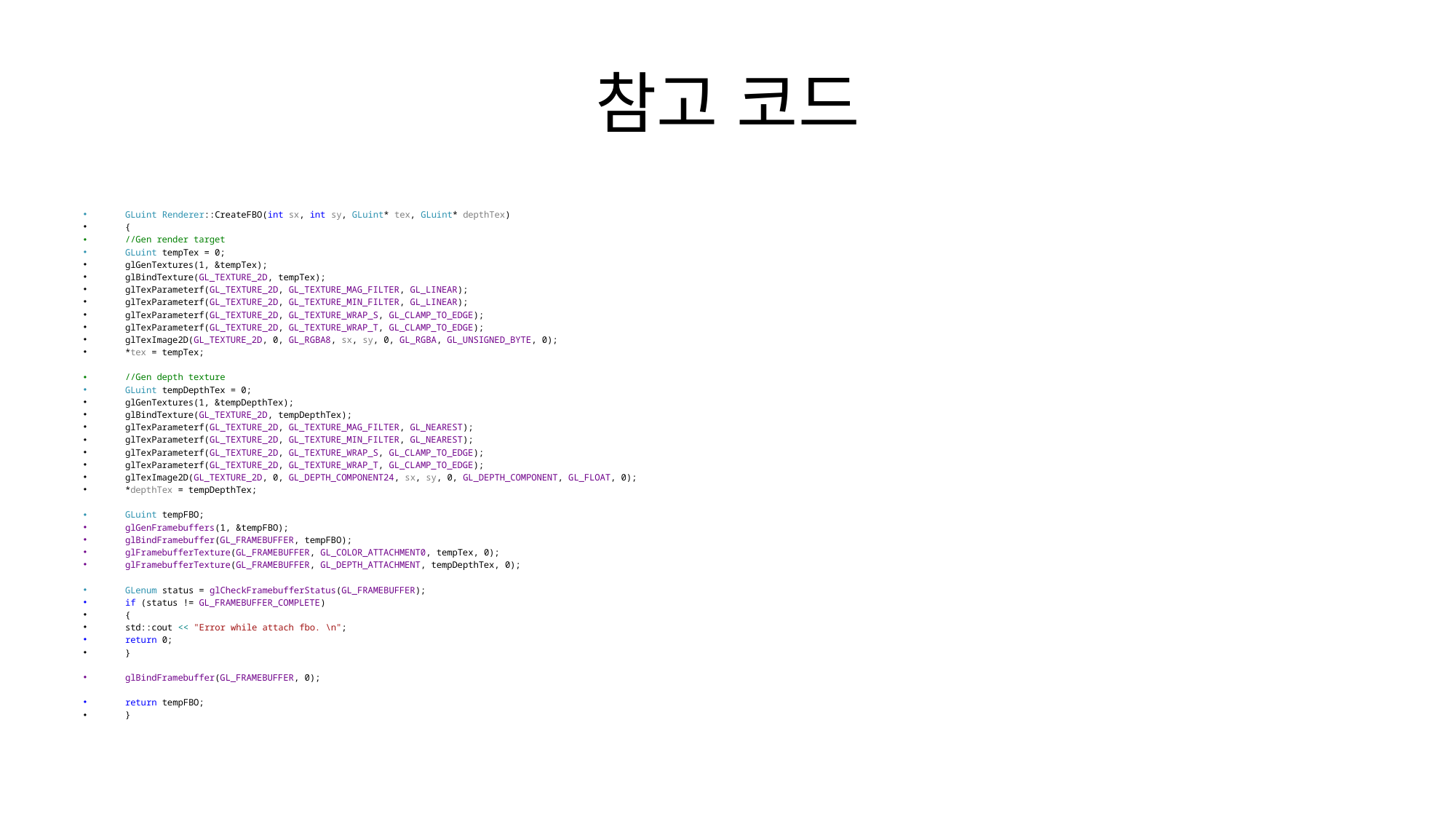

# 참고 코드

GLuint Renderer::CreateFBO(int sx, int sy, GLuint* tex, GLuint* depthTex)
{
//Gen render target
GLuint tempTex = 0;
glGenTextures(1, &tempTex);
glBindTexture(GL_TEXTURE_2D, tempTex);
glTexParameterf(GL_TEXTURE_2D, GL_TEXTURE_MAG_FILTER, GL_LINEAR);
glTexParameterf(GL_TEXTURE_2D, GL_TEXTURE_MIN_FILTER, GL_LINEAR);
glTexParameterf(GL_TEXTURE_2D, GL_TEXTURE_WRAP_S, GL_CLAMP_TO_EDGE);
glTexParameterf(GL_TEXTURE_2D, GL_TEXTURE_WRAP_T, GL_CLAMP_TO_EDGE);
glTexImage2D(GL_TEXTURE_2D, 0, GL_RGBA8, sx, sy, 0, GL_RGBA, GL_UNSIGNED_BYTE, 0);
*tex = tempTex;

//Gen depth texture
GLuint tempDepthTex = 0;
glGenTextures(1, &tempDepthTex);
glBindTexture(GL_TEXTURE_2D, tempDepthTex);
glTexParameterf(GL_TEXTURE_2D, GL_TEXTURE_MAG_FILTER, GL_NEAREST);
glTexParameterf(GL_TEXTURE_2D, GL_TEXTURE_MIN_FILTER, GL_NEAREST);
glTexParameterf(GL_TEXTURE_2D, GL_TEXTURE_WRAP_S, GL_CLAMP_TO_EDGE);
glTexParameterf(GL_TEXTURE_2D, GL_TEXTURE_WRAP_T, GL_CLAMP_TO_EDGE);
glTexImage2D(GL_TEXTURE_2D, 0, GL_DEPTH_COMPONENT24, sx, sy, 0, GL_DEPTH_COMPONENT, GL_FLOAT, 0);
*depthTex = tempDepthTex;

GLuint tempFBO;
glGenFramebuffers(1, &tempFBO);
glBindFramebuffer(GL_FRAMEBUFFER, tempFBO);
glFramebufferTexture(GL_FRAMEBUFFER, GL_COLOR_ATTACHMENT0, tempTex, 0);
glFramebufferTexture(GL_FRAMEBUFFER, GL_DEPTH_ATTACHMENT, tempDepthTex, 0);

GLenum status = glCheckFramebufferStatus(GL_FRAMEBUFFER);
if (status != GL_FRAMEBUFFER_COMPLETE)
{
std::cout << "Error while attach fbo. \n";
return 0;
}

glBindFramebuffer(GL_FRAMEBUFFER, 0);

return tempFBO;
}